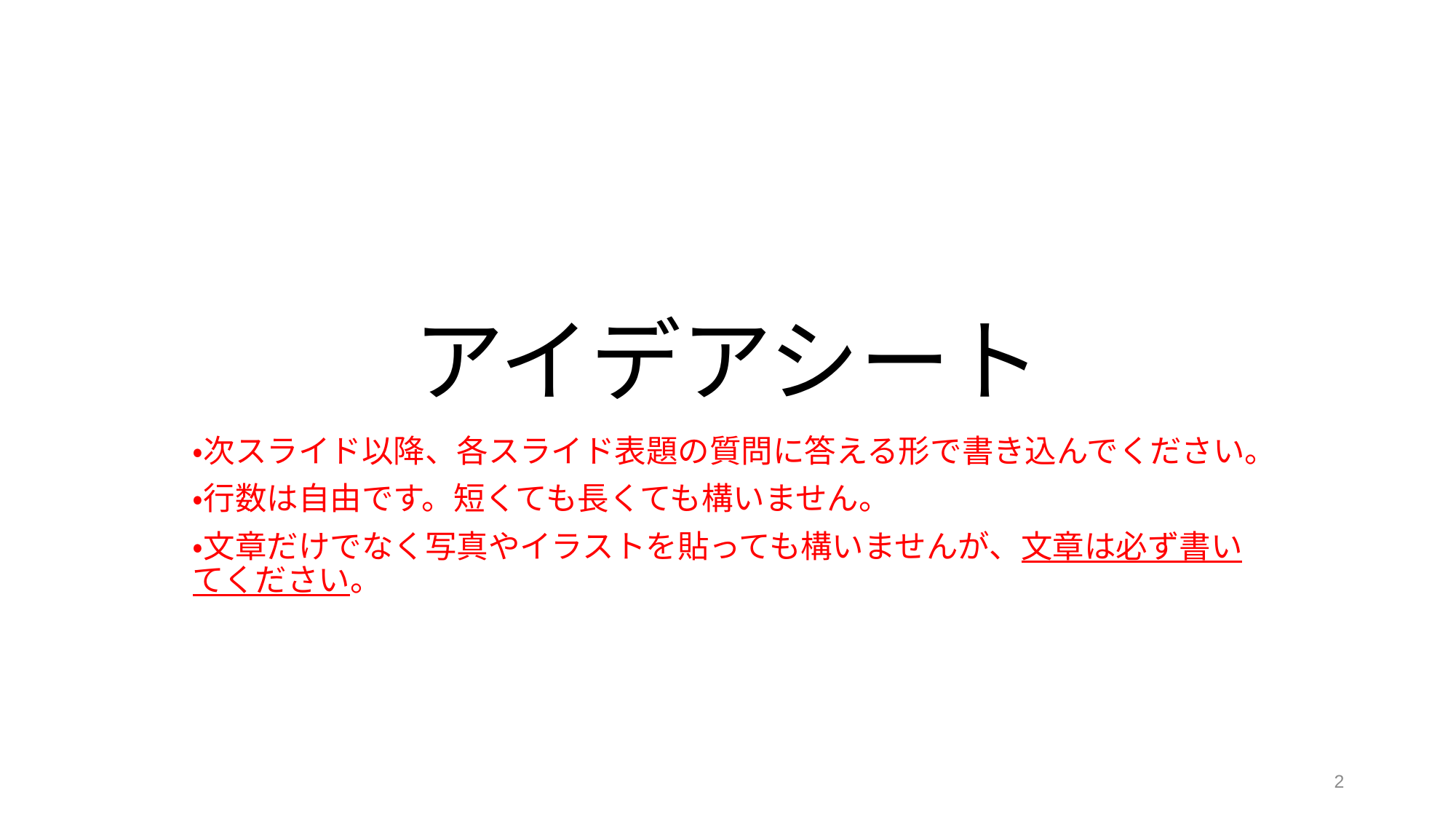

# アイデアシート
・次スライド以降、各スライド表題の質問に答える形で書き込んでください。
・行数は自由です。短くても長くても構いません。
・文章だけでなく写真やイラストを貼っても構いませんが、文章は必ず書いてください。

2